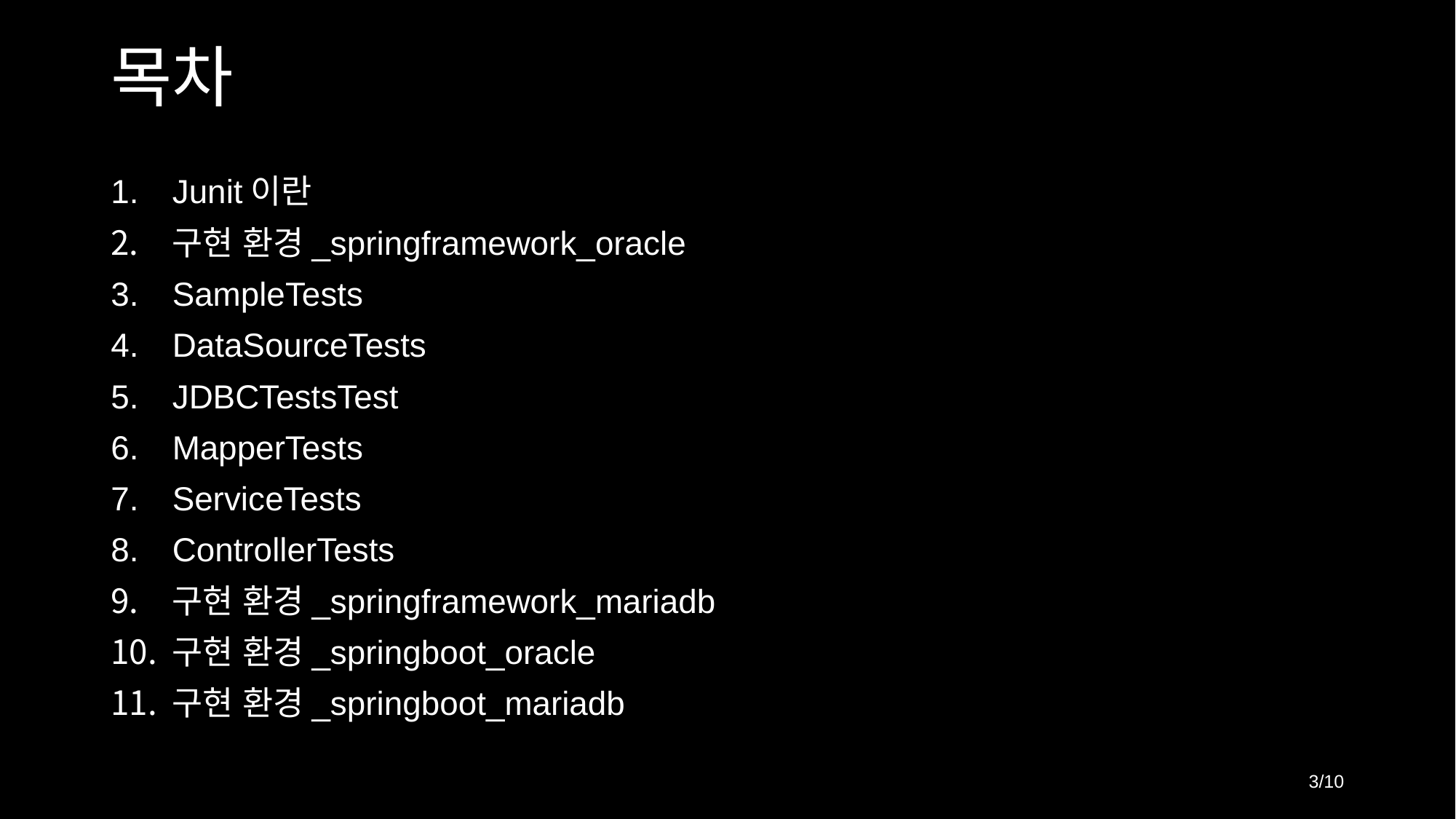

# 목차
Junit이란
구현 환경_springframework_oracle
SampleTests
DataSourceTests
JDBCTestsTest
MapperTests
ServiceTests
ControllerTests
구현 환경_springframework_mariadb
구현 환경_springboot_oracle
구현 환경_springboot_mariadb
3/10